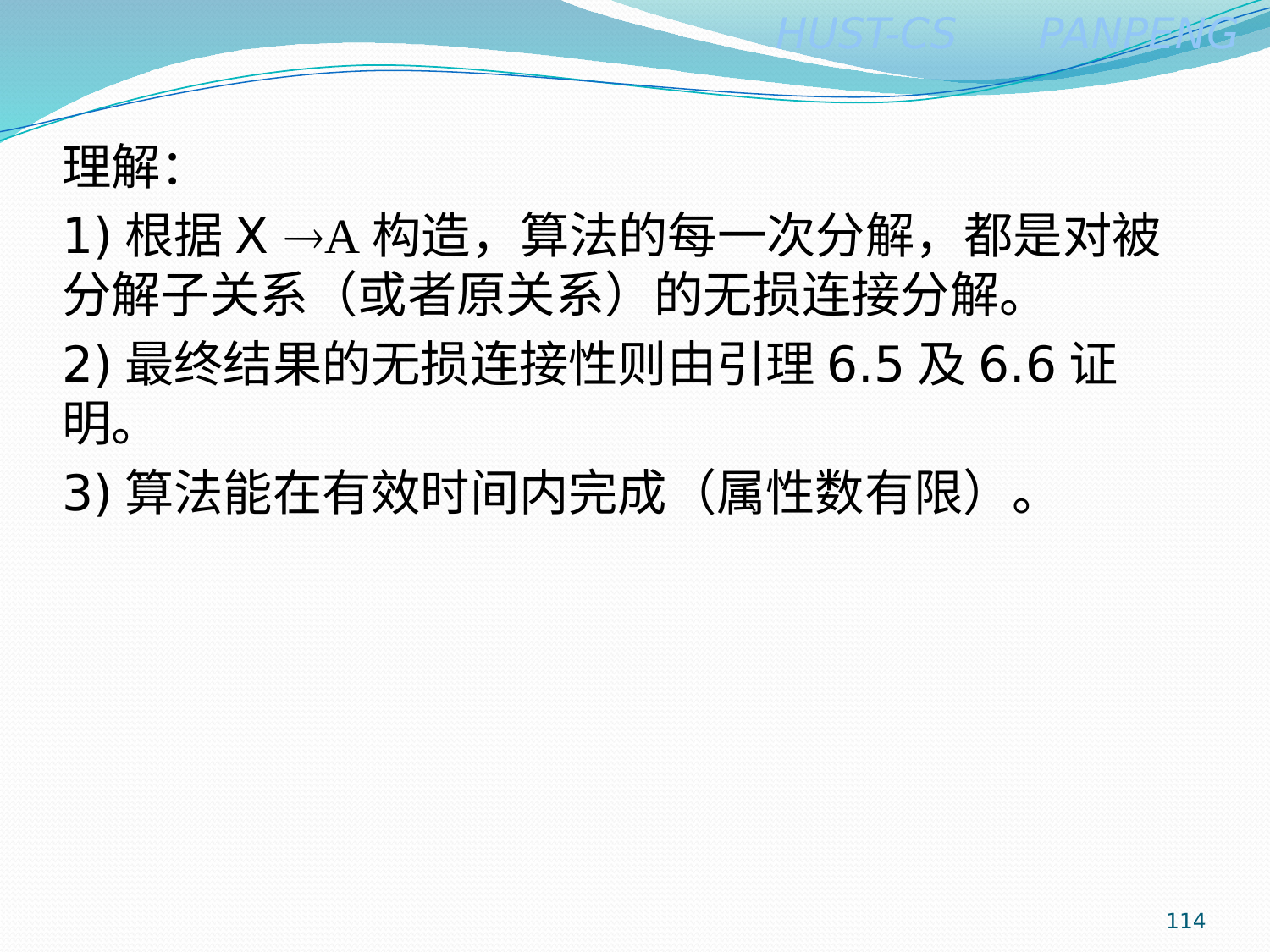

理解：
1)根据X →A构造，算法的每一次分解，都是对被分解子关系（或者原关系）的无损连接分解。
2)最终结果的无损连接性则由引理6.5及6.6证明。
3)算法能在有效时间内完成（属性数有限）。
114